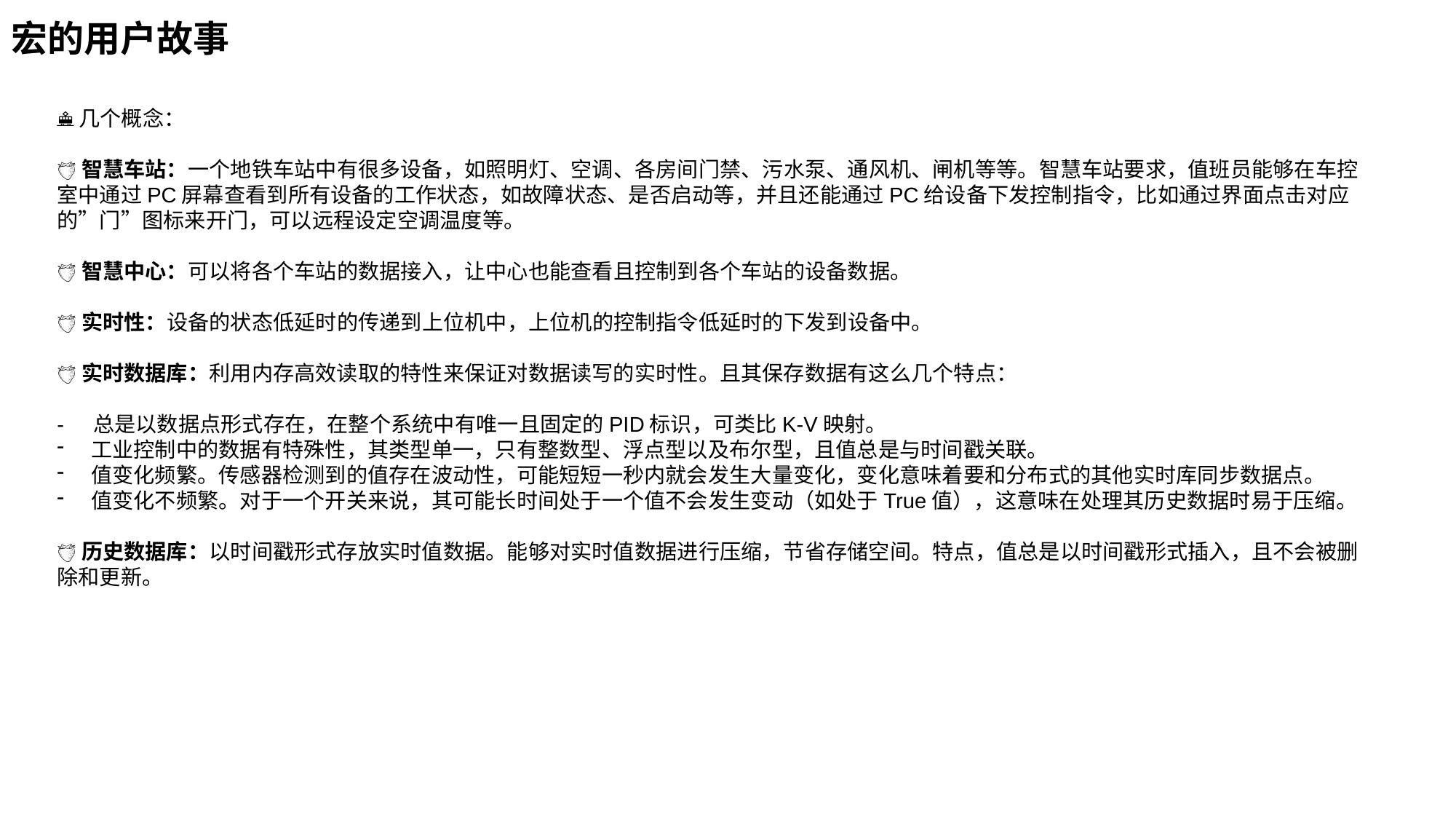

宏的用户故事
🚋几个概念：

🍓智慧车站：一个地铁车站中有很多设备，如照明灯、空调、各房间门禁、污水泵、通风机、闸机等等。智慧车站要求，值班员能够在车控室中通过PC屏幕查看到所有设备的工作状态，如故障状态、是否启动等，并且还能通过PC给设备下发控制指令，比如通过界面点击对应的”门”图标来开门，可以远程设定空调温度等。

🍓智慧中心：可以将各个车站的数据接入，让中心也能查看且控制到各个车站的设备数据。

🍓实时性：设备的状态低延时的传递到上位机中，上位机的控制指令低延时的下发到设备中。

🍓实时数据库：利用内存高效读取的特性来保证对数据读写的实时性。且其保存数据有这么几个特点：

-    总是以数据点形式存在，在整个系统中有唯一且固定的PID标识，可类比K-V映射。
工业控制中的数据有特殊性，其类型单一，只有整数型、浮点型以及布尔型，且值总是与时间戳关联。
值变化频繁。传感器检测到的值存在波动性，可能短短一秒内就会发生大量变化，变化意味着要和分布式的其他实时库同步数据点。
值变化不频繁。对于一个开关来说，其可能长时间处于一个值不会发生变动（如处于True值），这意味在处理其历史数据时易于压缩。

🍓历史数据库：以时间戳形式存放实时值数据。能够对实时值数据进行压缩，节省存储空间。特点，值总是以时间戳形式插入，且不会被删除和更新。